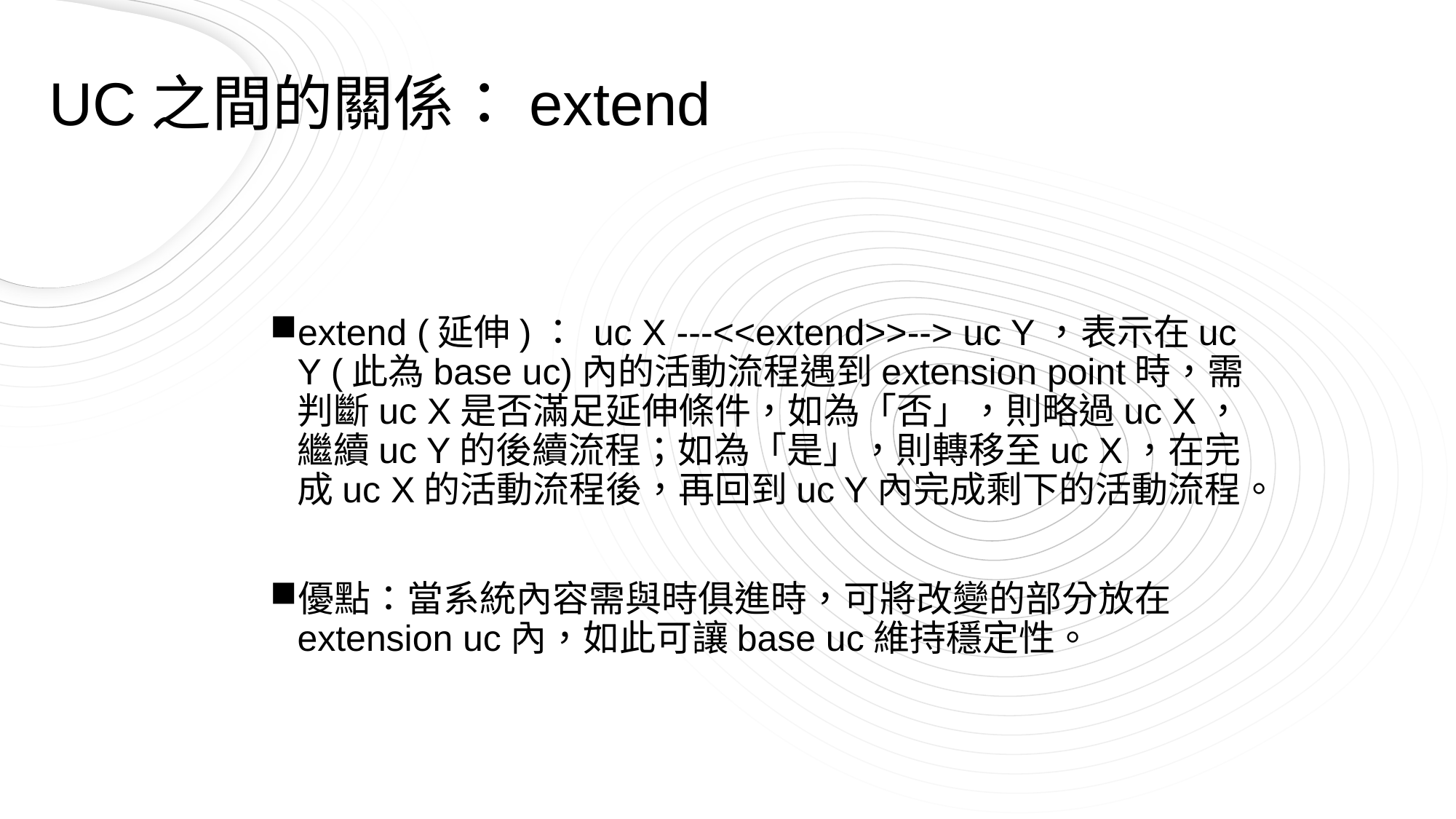

UC之間的關係：extend
extend (延伸)： uc X ---<<extend>>--> uc Y，表示在uc Y (此為base uc)內的活動流程遇到extension point時，需判斷uc X是否滿足延伸條件，如為「否」，則略過uc X，繼續uc Y的後續流程；如為「是」，則轉移至uc X，在完成uc X的活動流程後，再回到uc Y內完成剩下的活動流程。

優點：當系統內容需與時俱進時，可將改變的部分放在extension uc內，如此可讓base uc維持穩定性。